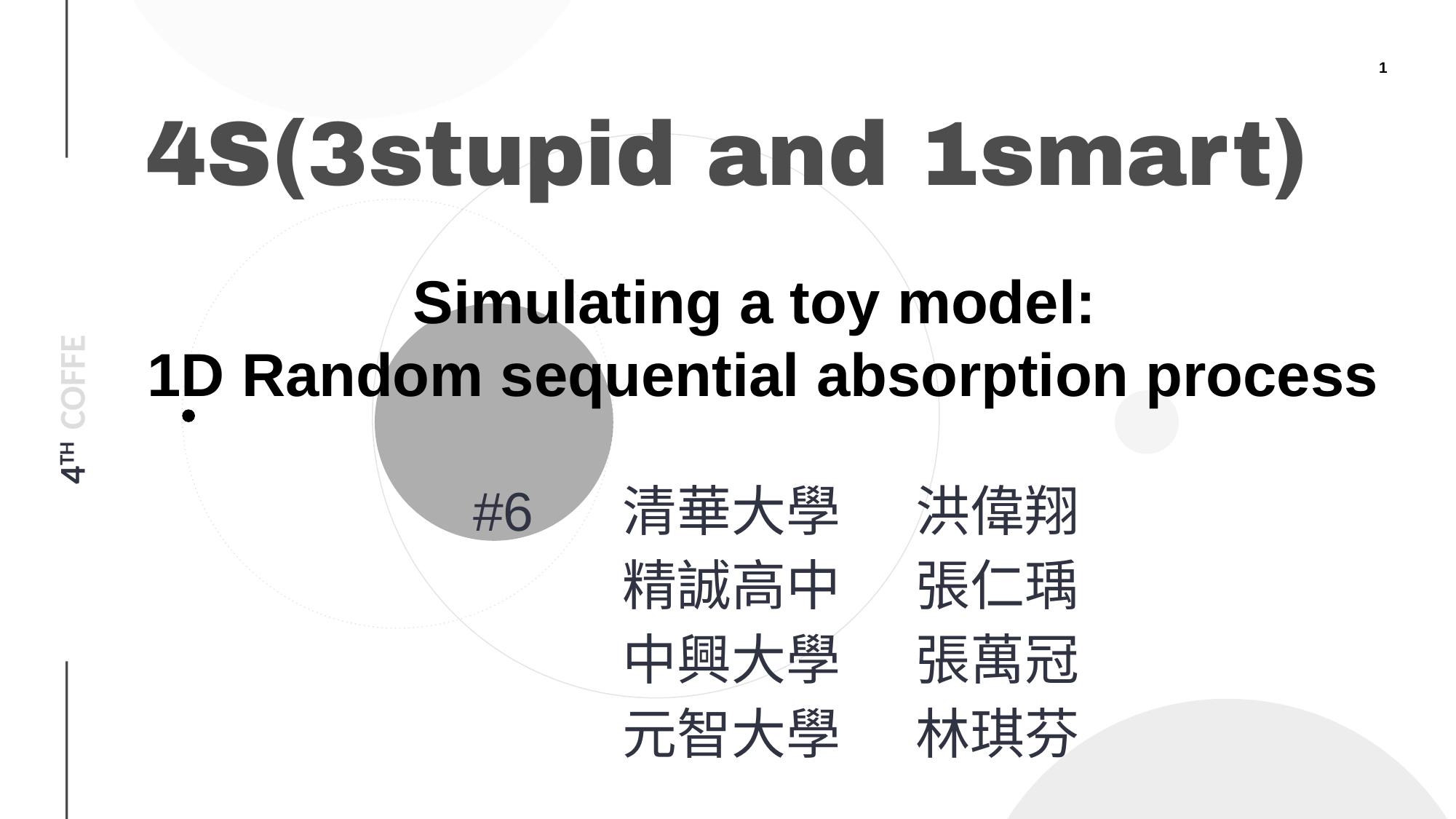

4S(3stupid and 1smart)
Simulating a toy model:
1D Random sequential absorption process
#6     清華大學     洪偉翔
         精誠高中     張仁瑀
         中興大學     張萬冠
         元智大學     林琪芬